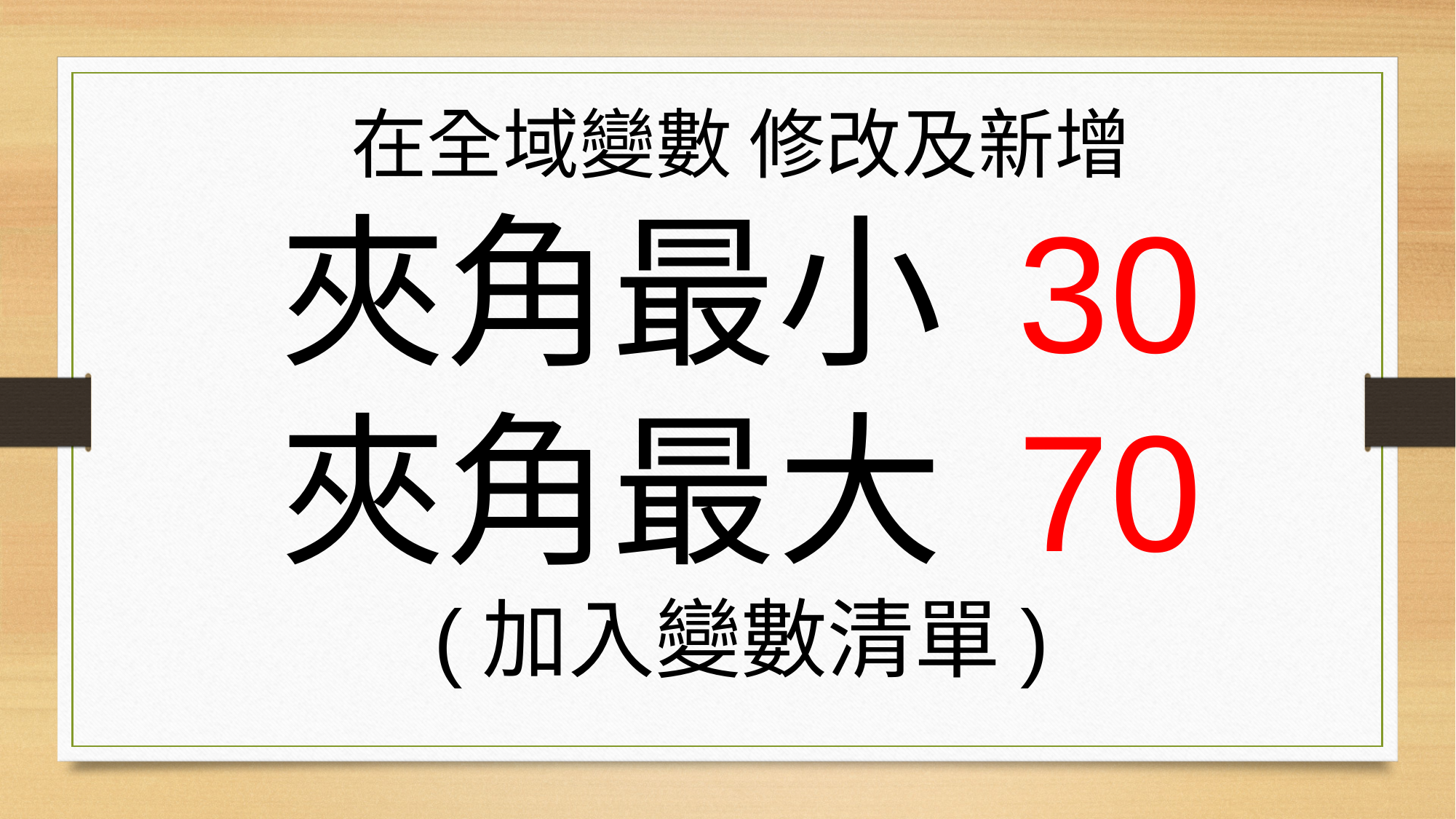

# 在全域變數 修改及新增 夾角最小 30 夾角最大 70 (加入變數清單)